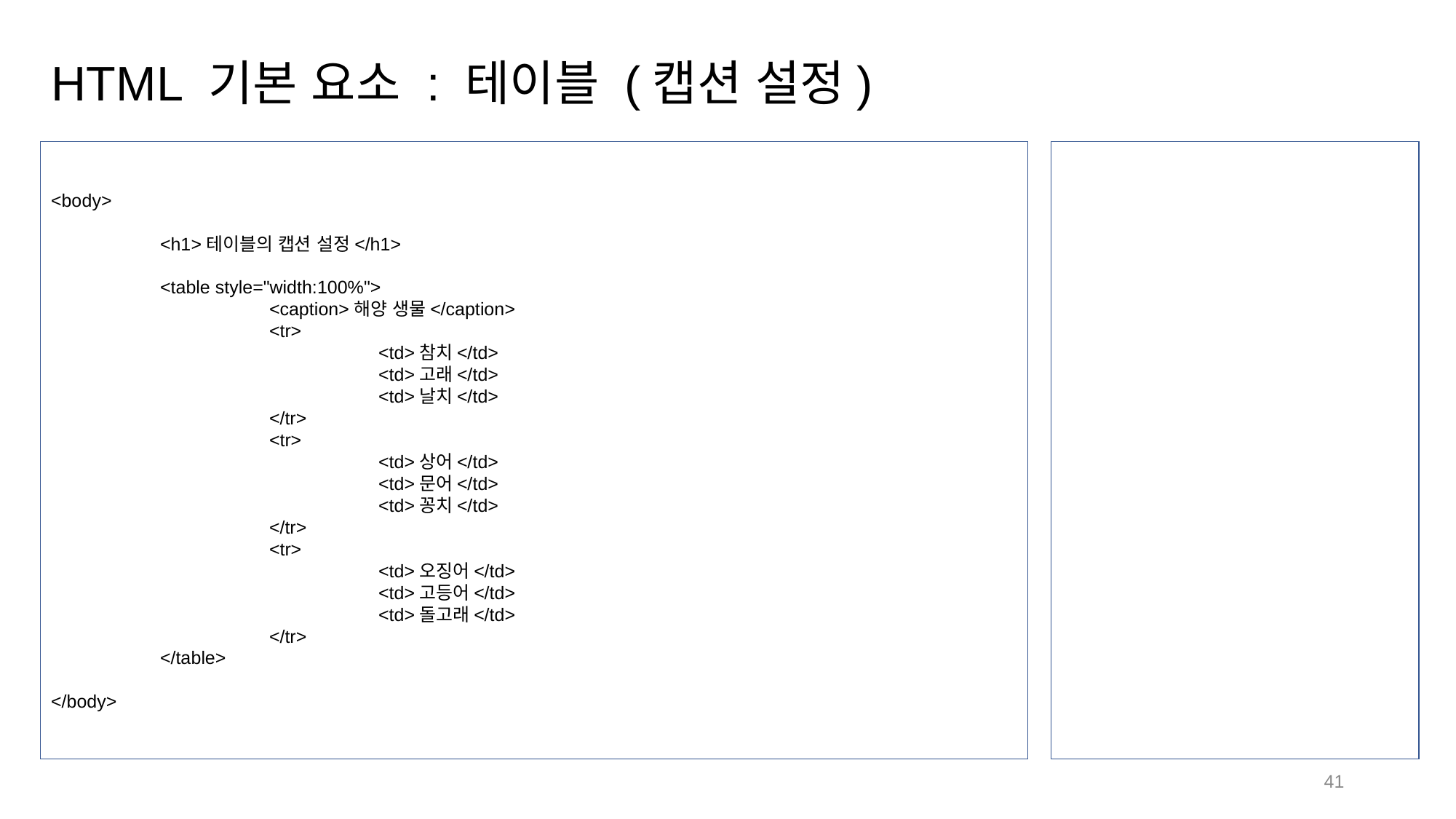

# HTML 기본 요소 : 테이블 (캡션 설정)
<body>

	<h1>테이블의 캡션 설정</h1>

	<table style="width:100%">
		<caption>해양 생물</caption>
		<tr>
			<td>참치</td>
			<td>고래</td>
			<td>날치</td>
		</tr>
		<tr>
			<td>상어</td>
			<td>문어</td>
			<td>꽁치</td>
		</tr>
		<tr>
			<td>오징어</td>
			<td>고등어</td>
			<td>돌고래</td>
		</tr>
	</table>

</body>

41